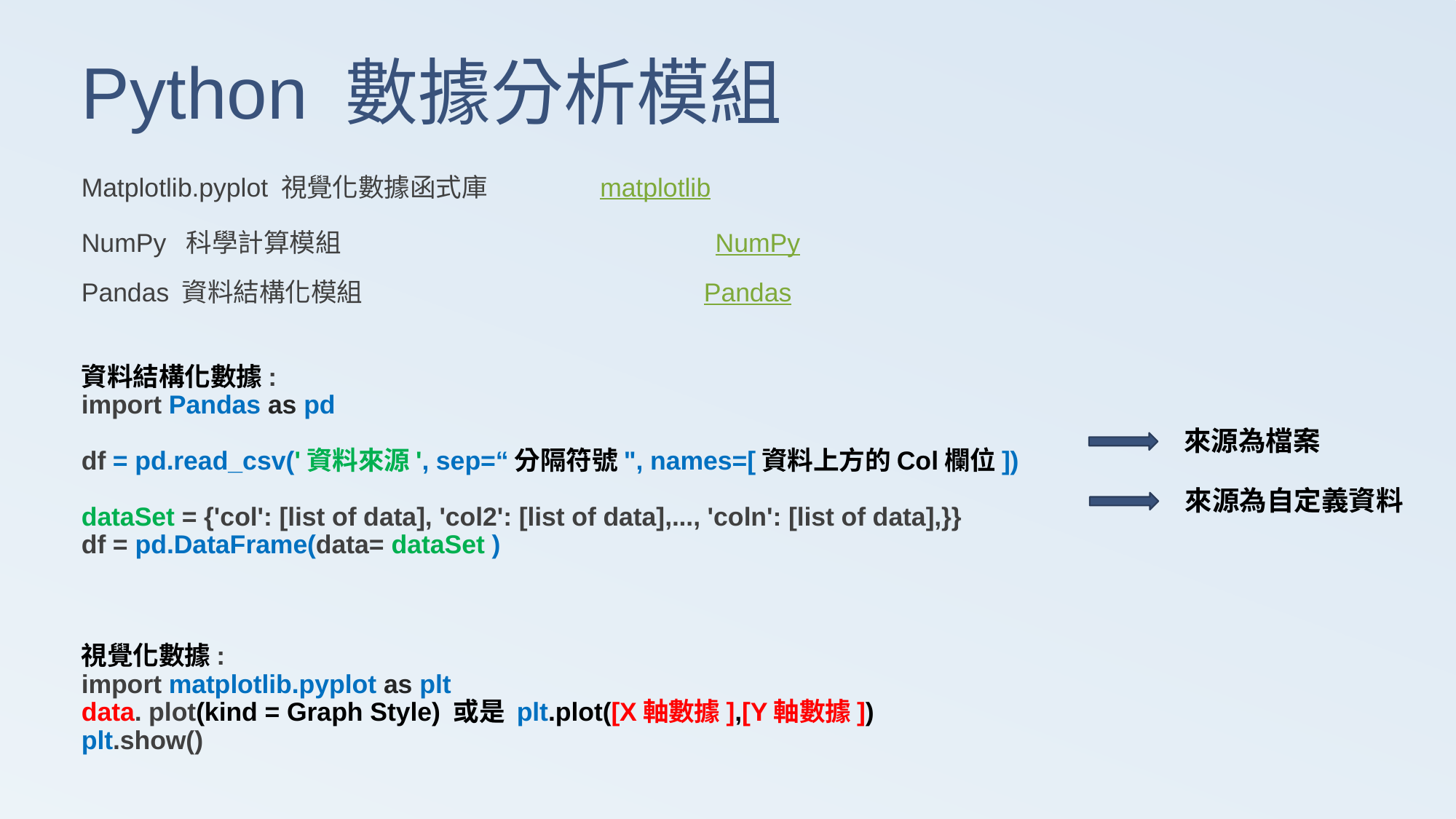

# Python 數據分析模組
Matplotlib.pyplot 視覺化數據函式庫 		matplotlib

NumPy  科學計算模組			 	 NumPy

Pandas 資料結構化模組			 	Pandas

資料結構化數據:
import Pandas as pd

df = pd.read_csv('資料來源', sep=“分隔符號", names=[資料上方的Col欄位])

dataSet = {'col': [list of data], 'col2': [list of data],..., 'coln': [list of data],}}
df = pd.DataFrame(data= dataSet )

視覺化數據:
import matplotlib.pyplot as plt
data. plot(kind = Graph Style) 或是 plt.plot([X軸數據],[Y軸數據])
plt.show()

來源為檔案

來源為自定義資料